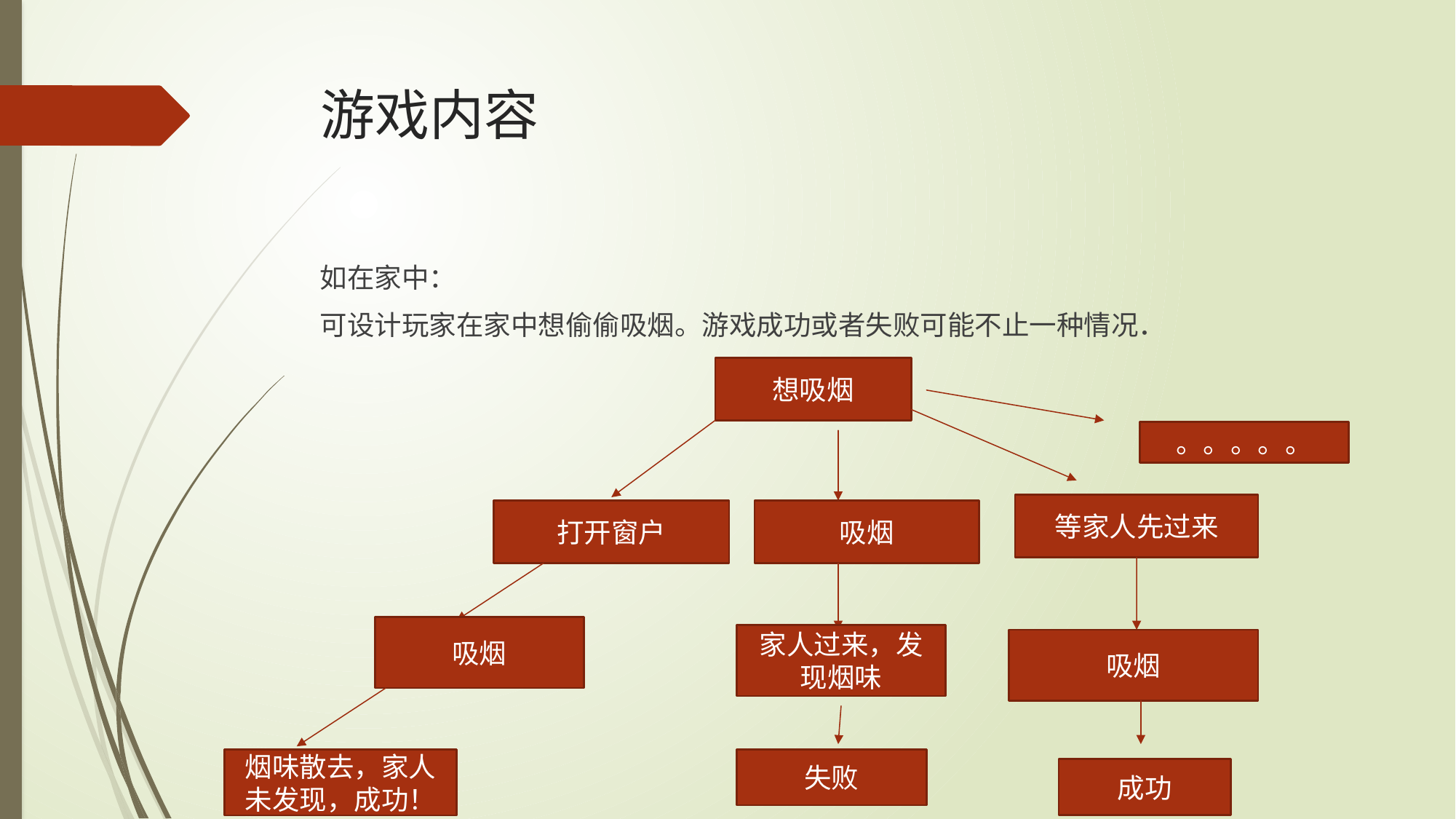

# 游戏内容
如在家中：
可设计玩家在家中想偷偷吸烟。游戏成功或者失败可能不止一种情况．

想吸烟
。。。。。
等家人先过来
打开窗户
吸烟
吸烟
家人过来，发现烟味
吸烟
烟味散去，家人未发现，成功！
失败
成功